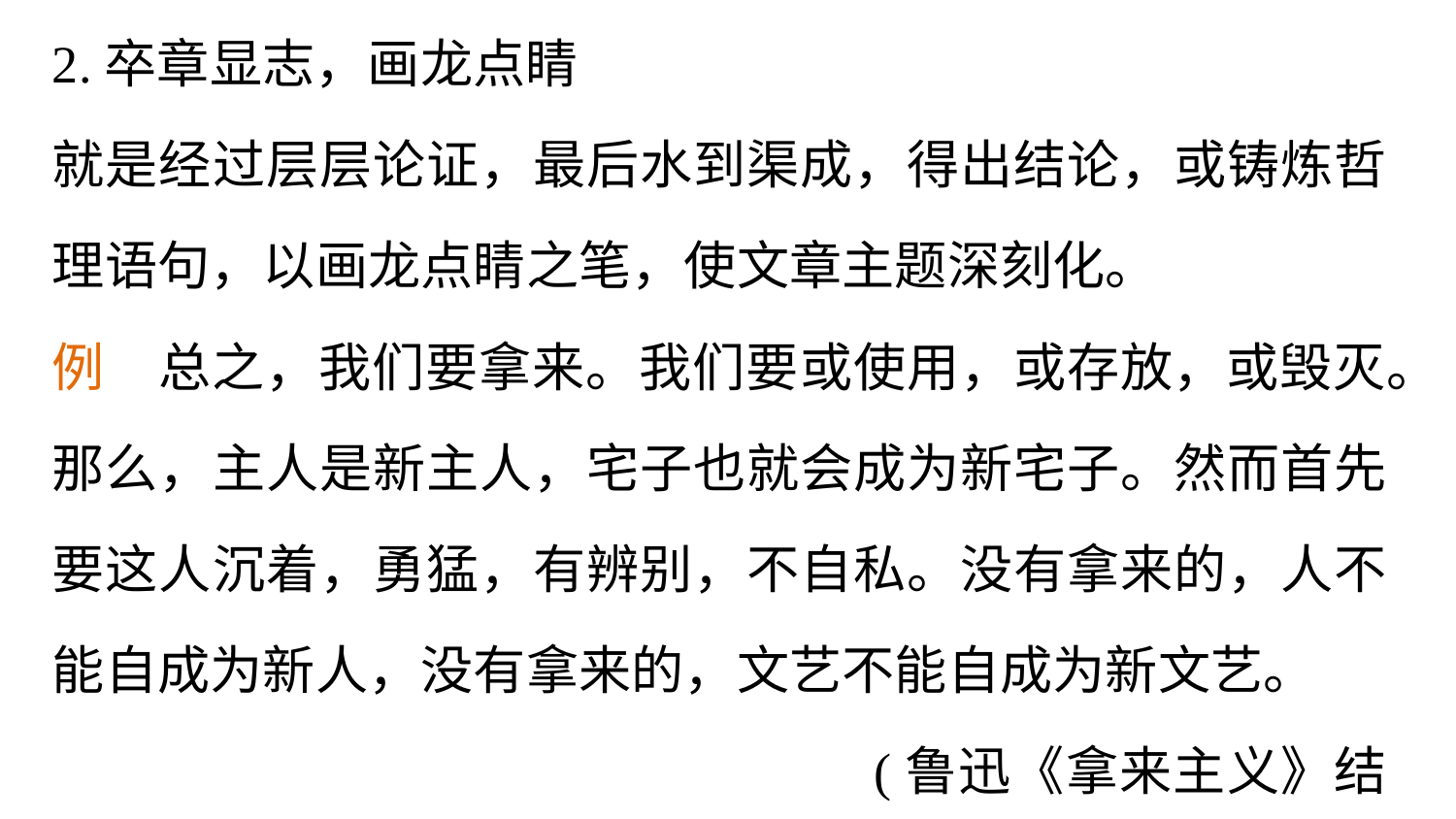

2.卒章显志，画龙点睛
就是经过层层论证，最后水到渠成，得出结论，或铸炼哲理语句，以画龙点睛之笔，使文章主题深刻化。
例　总之，我们要拿来。我们要或使用，或存放，或毁灭。那么，主人是新主人，宅子也就会成为新宅子。然而首先要这人沉着，勇猛，有辨别，不自私。没有拿来的，人不能自成为新人，没有拿来的，文艺不能自成为新文艺。
                                                          (鲁迅《拿来主义》结尾)